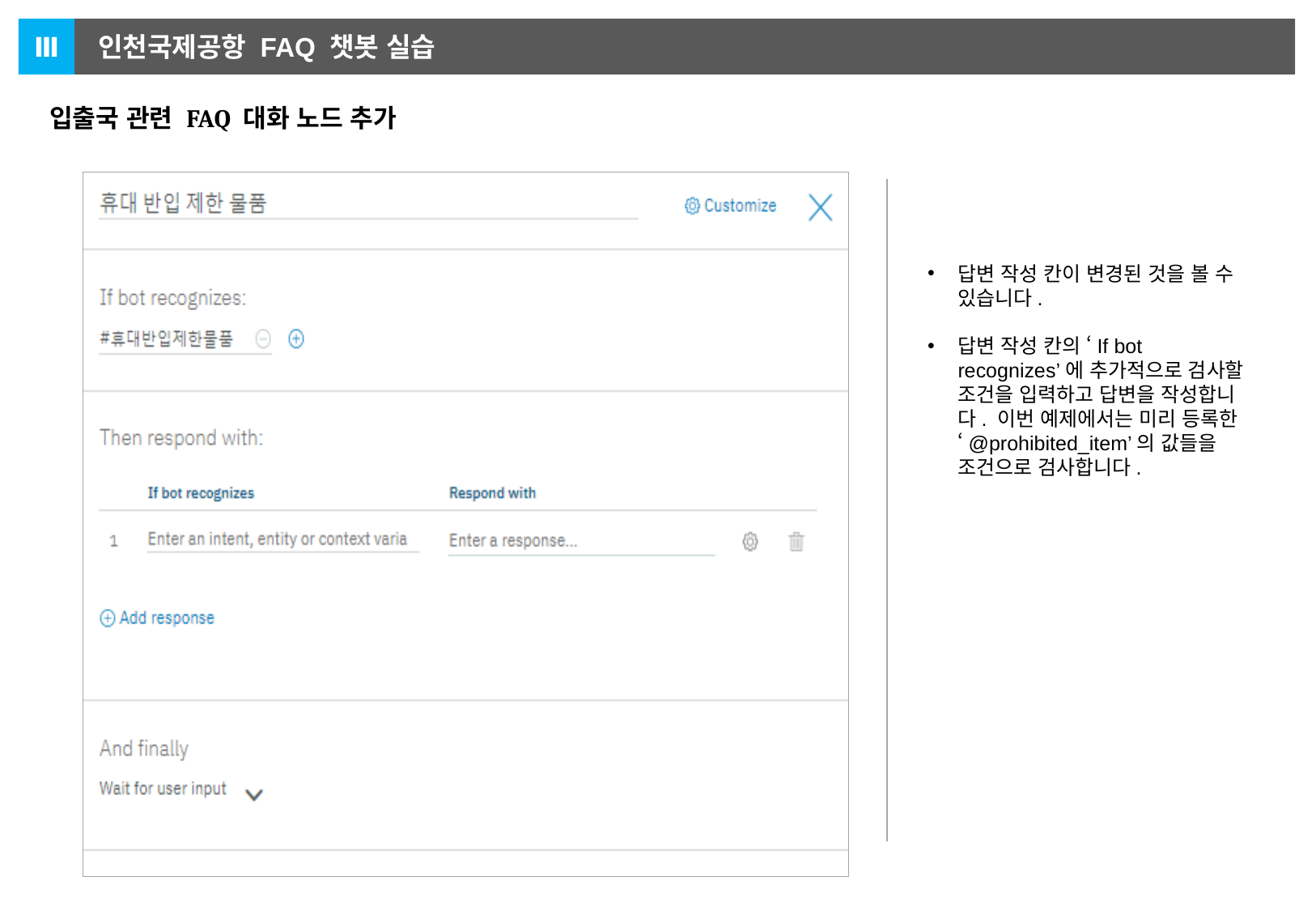

Ⅲ
인천국제공항 FAQ 챗봇 실습
입출국 관련 FAQ 대화 노드 추가

답변 작성 칸이 변경된 것을 볼 수 있습니다.

답변 작성 칸의 ‘If bot recognizes’에 추가적으로 검사할 조건을 입력하고 답변을 작성합니다. 이번 예제에서는 미리 등록한 ‘@prohibited_item’의 값들을 조건으로 검사합니다.